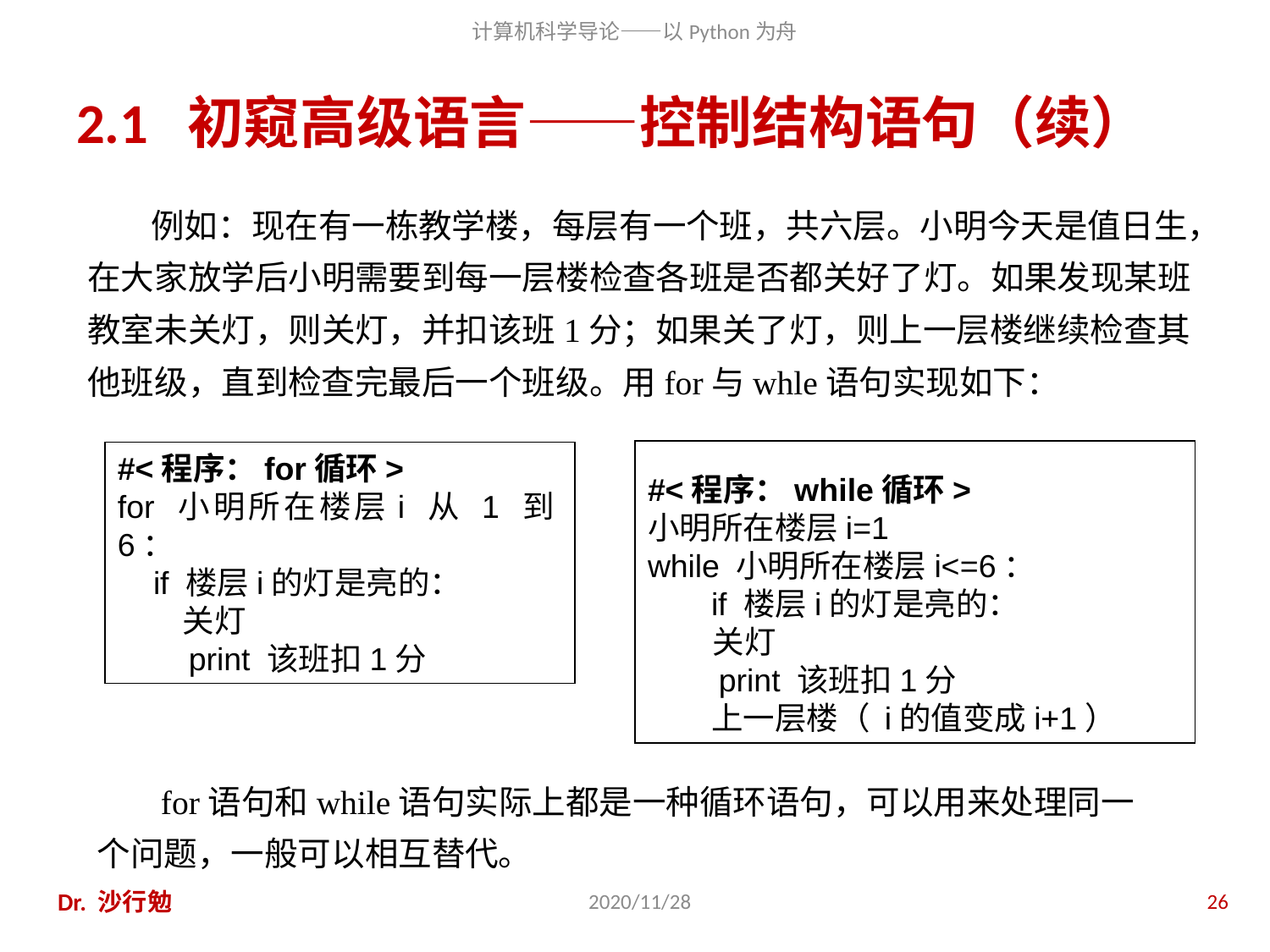

# 2.1  初窥高级语言——控制结构语句（续）
例如：现在有一栋教学楼，每层有一个班，共六层。小明今天是值日生，在大家放学后小明需要到每一层楼检查各班是否都关好了灯。如果发现某班教室未关灯，则关灯，并扣该班1分；如果关了灯，则上一层楼继续检查其他班级，直到检查完最后一个班级。用for与whle语句实现如下：
#<程序：while循环>
小明所在楼层i=1
while 小明所在楼层i<=6：
if 楼层i的灯是亮的：
        关灯
        print 该班扣1分
上一层楼（ i的值变成i+1）
#<程序：for循环>
for 小明所在楼层i 从 1 到6：
    if 楼层i的灯是亮的：
        关灯
        print 该班扣1分
for语句和while语句实际上都是一种循环语句，可以用来处理同一个问题，一般可以相互替代。
Dr. 沙行勉
2020/11/28
26